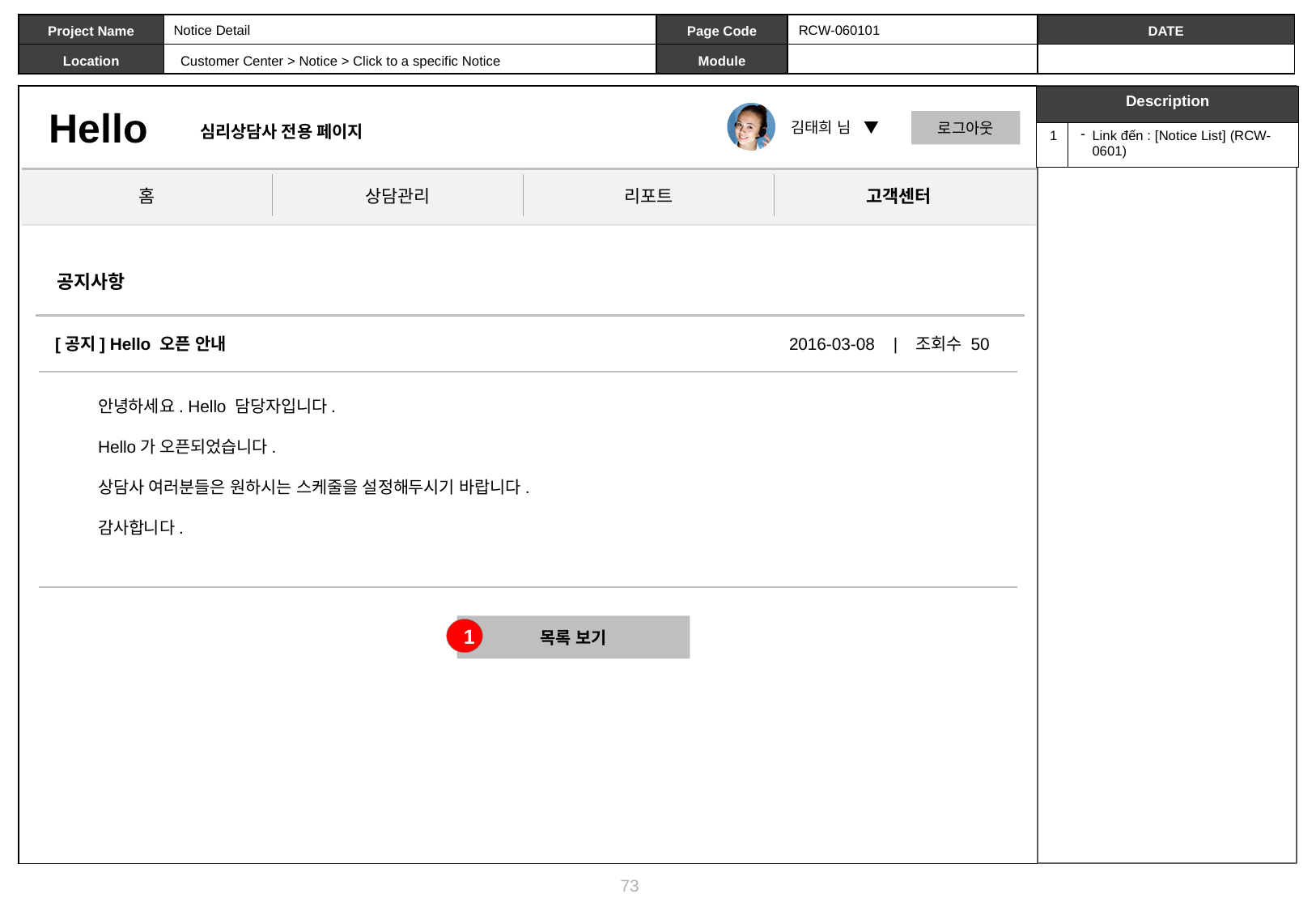

Notice Detail
RCW-060101
Customer Center > Notice > Click to a specific Notice
| Description |  |
| --- | --- |
| 1 | Link đến : [Notice List] (RCW-0601) |
공지사항
[공지] Hello 오픈 안내
2016-03-08    |   조회수 50
안녕하세요. Hello 담당자입니다.

Hello가 오픈되었습니다.

상담사 여러분들은 원하시는 스케줄을 설정해두시기 바랍니다.

감사합니다.
목록 보기
1
73